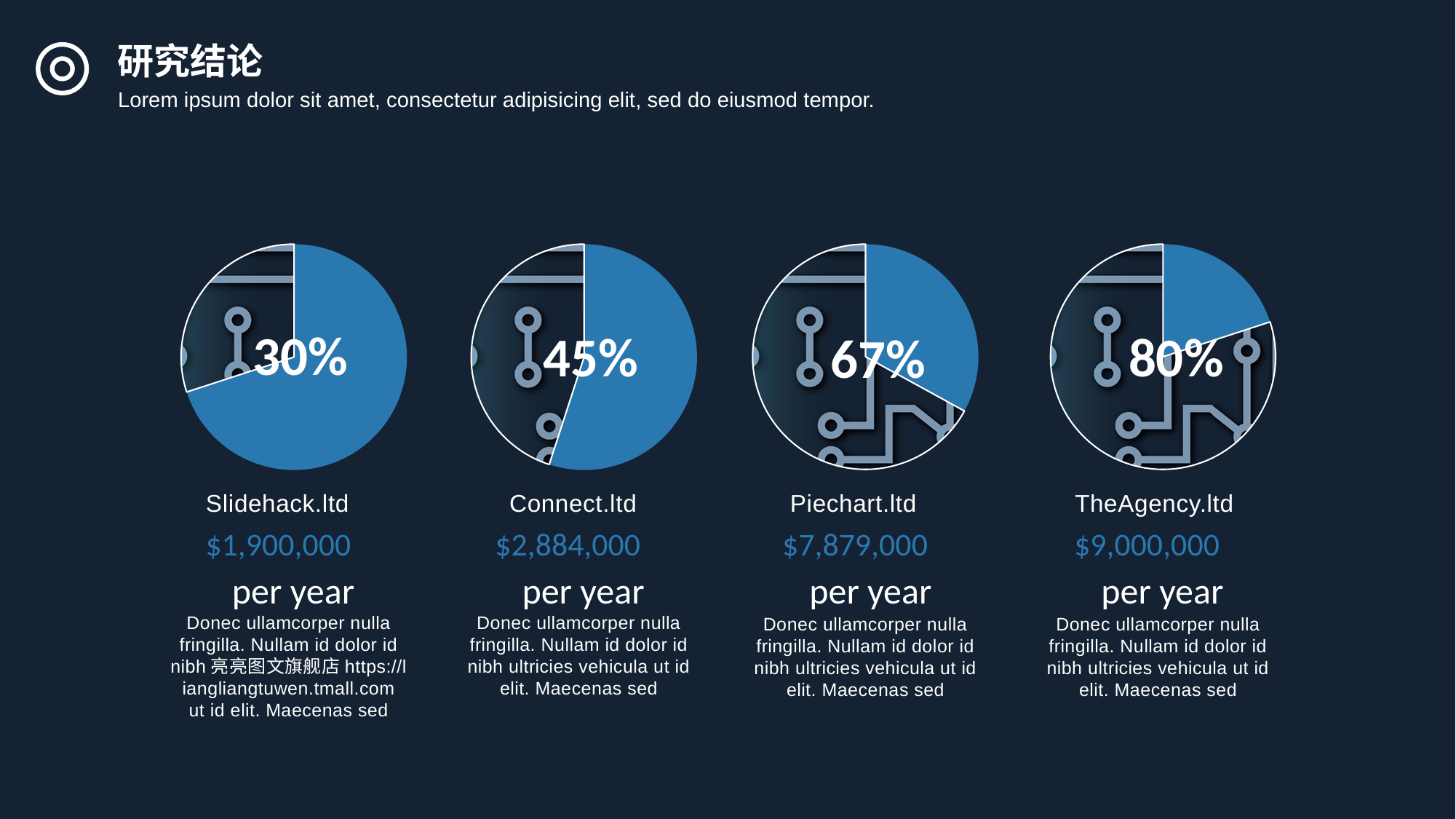

研究结论

Lorem ipsum dolor sit amet, consectetur adipisicing elit, sed do eiusmod tempor.

### Chart:

| Category | Region 1 |
|---|---|
| real data | 70.0 |
| the rest | 30.0 |

### Chart:

| Category | Region 1 |
|---|---|
| real data | 55.0 |
| the rest | 45.0 |

### Chart:

| Category | Region 1 |
|---|---|
| the rest | 33.0 |
| real data | 67.0 |

### Chart:

| Category | Region 1 |
|---|---|
| the rest | 20.0 |
| real data | 80.0 |

30%
45%
80%
67%
Slidehack.ltd
Connect.ltd
Piechart.ltd
TheAgency.ltd
$1,900,000
$2,884,000
$7,879,000
$9,000,000
per year
per year
per year
per year
Donec ullamcorper nulla fringilla. Nullam id dolor id nibh亮亮图文旗舰店https://liangliangtuwen.tmall.com
ut id elit. Maecenas sed
Donec ullamcorper nulla fringilla. Nullam id dolor id nibh ultricies vehicula ut id elit. Maecenas sed
Donec ullamcorper nulla fringilla. Nullam id dolor id nibh ultricies vehicula ut id elit. Maecenas sed
Donec ullamcorper nulla fringilla. Nullam id dolor id nibh ultricies vehicula ut id elit. Maecenas sed